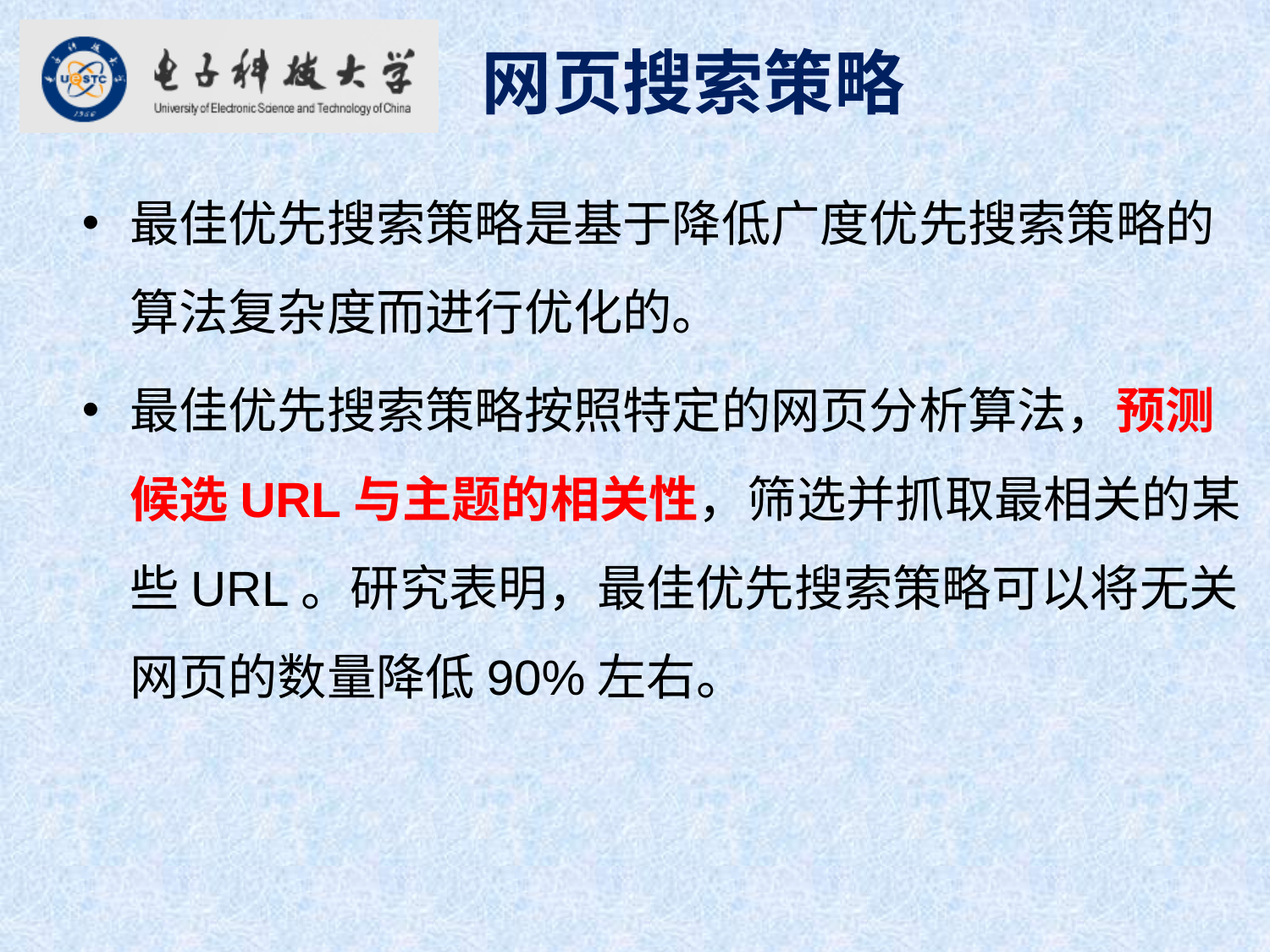

网页搜索策略
最佳优先搜索策略是基于降低广度优先搜索策略的算法复杂度而进行优化的。
最佳优先搜索策略按照特定的网页分析算法，预测候选URL与主题的相关性，筛选并抓取最相关的某些URL。研究表明，最佳优先搜索策略可以将无关网页的数量降低90%左右。